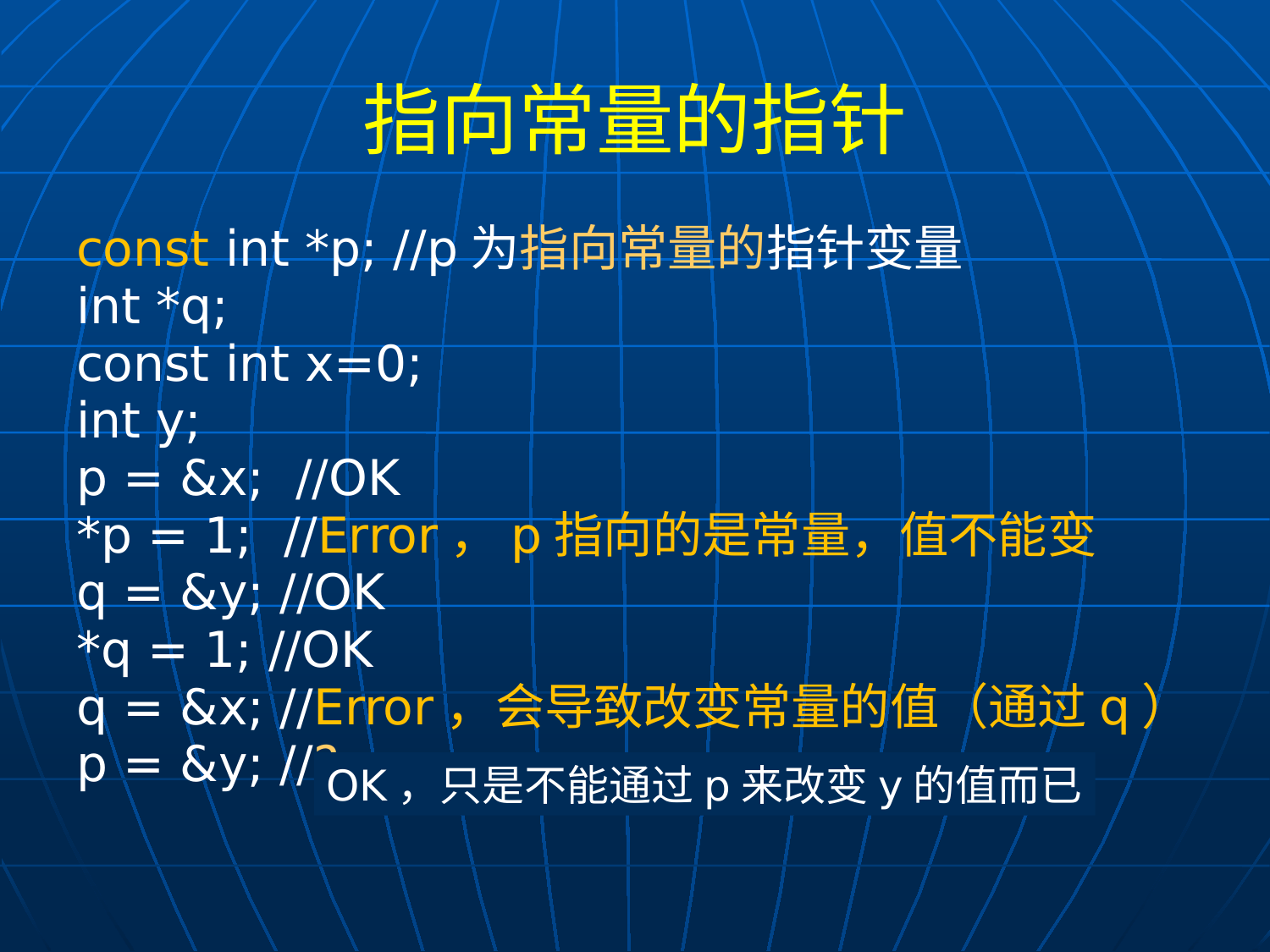

# 指向常量的指针
const int *p; //p为指向常量的指针变量
int *q;
const int x=0;
int y;
p = &x;  //OK
*p = 1;  //Error，p指向的是常量，值不能变
q = &y; //OK
*q = 1; //OK
q = &x; //Error，会导致改变常量的值（通过q）
p = &y; //?
OK，只是不能通过p来改变y的值而已